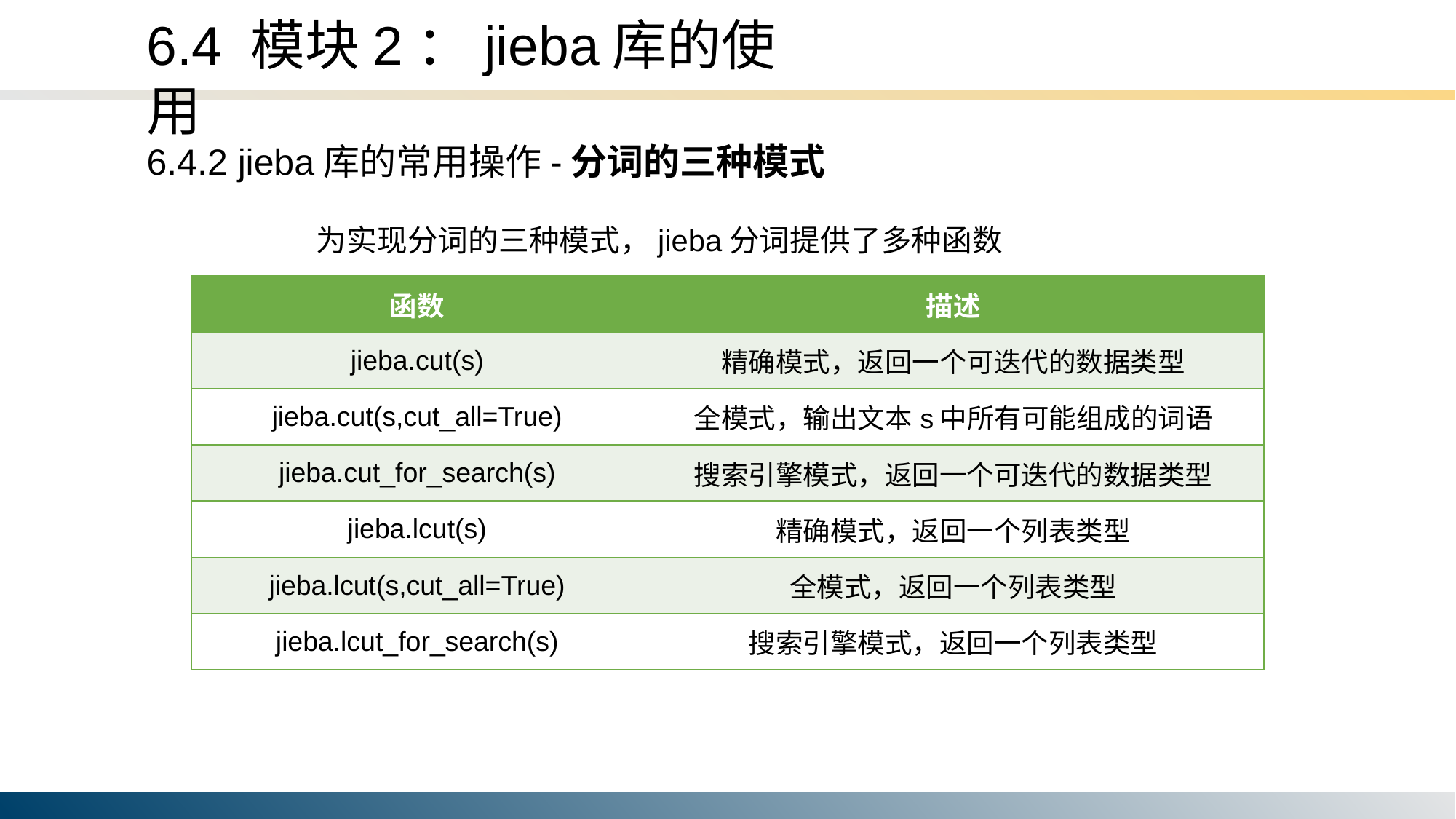

6.4 模块2：jieba库的使用
6.4.2 jieba库的常用操作-分词的三种模式
为实现分词的三种模式，jieba分词提供了多种函数
| 函数 | 描述 |
| --- | --- |
| jieba.cut(s) | 精确模式，返回一个可迭代的数据类型 |
| jieba.cut(s,cut\_all=True) | 全模式，输出文本s中所有可能组成的词语 |
| jieba.cut\_for\_search(s) | 搜索引擎模式，返回一个可迭代的数据类型 |
| jieba.lcut(s) | 精确模式，返回一个列表类型 |
| jieba.lcut(s,cut\_all=True) | 全模式，返回一个列表类型 |
| jieba.lcut\_for\_search(s) | 搜索引擎模式，返回一个列表类型 |